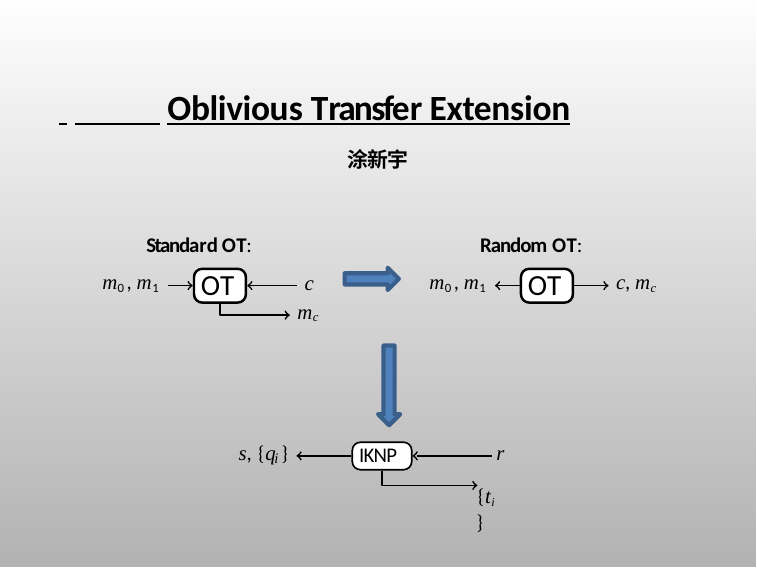

Oblivious Transfer Extension
涂新宇
Standard OT:
Random OT:
OT
OT
c  mc
c, mc
m0, m1
m0, m1

r
s, {q }
IKNP

i

{ti }